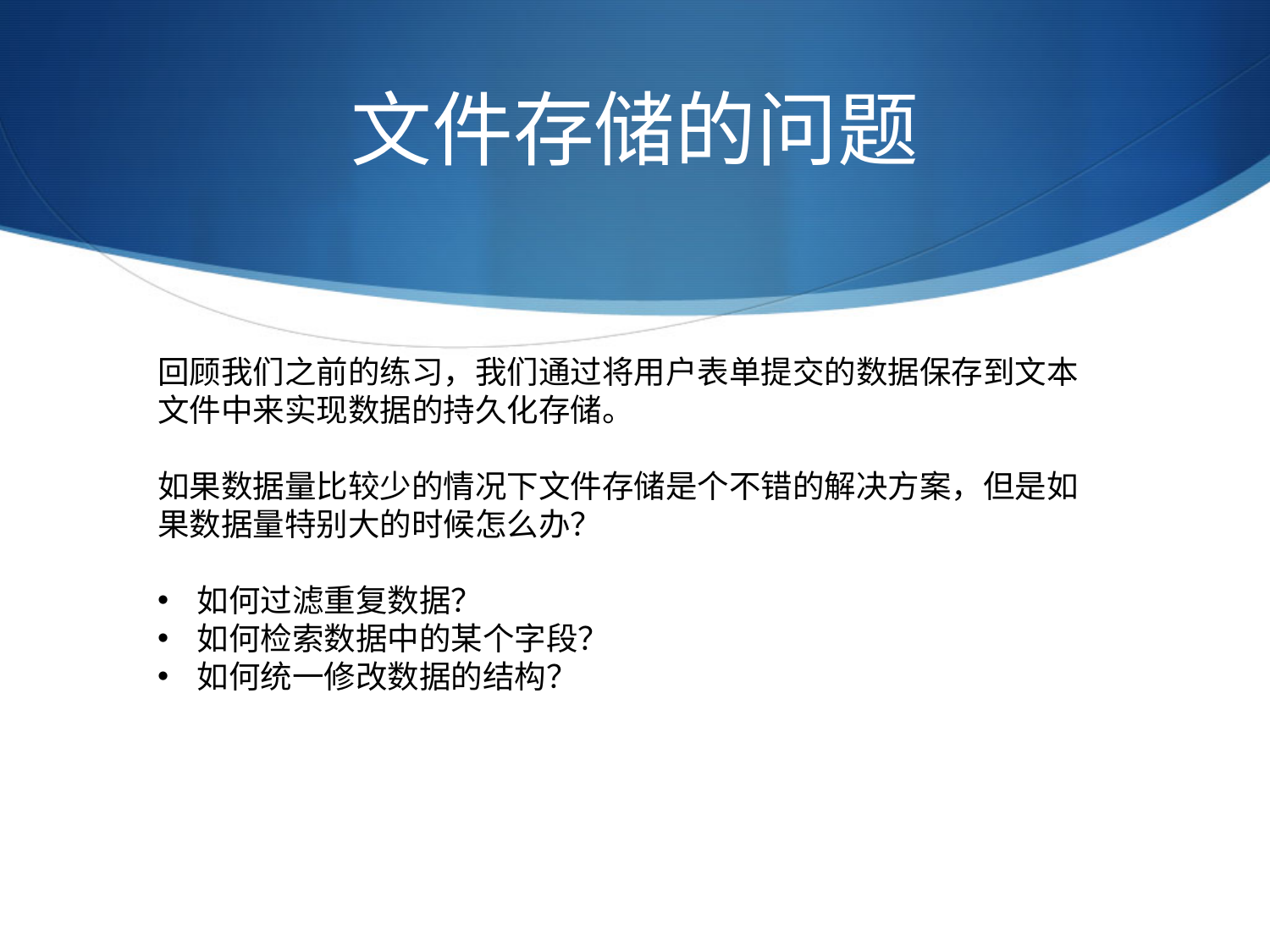

# 文件存储的问题
回顾我们之前的练习，我们通过将用户表单提交的数据保存到文本文件中来实现数据的持久化存储。

如果数据量比较少的情况下文件存储是个不错的解决方案，但是如果数据量特别大的时候怎么办？

如何过滤重复数据？
如何检索数据中的某个字段？
如何统一修改数据的结构？